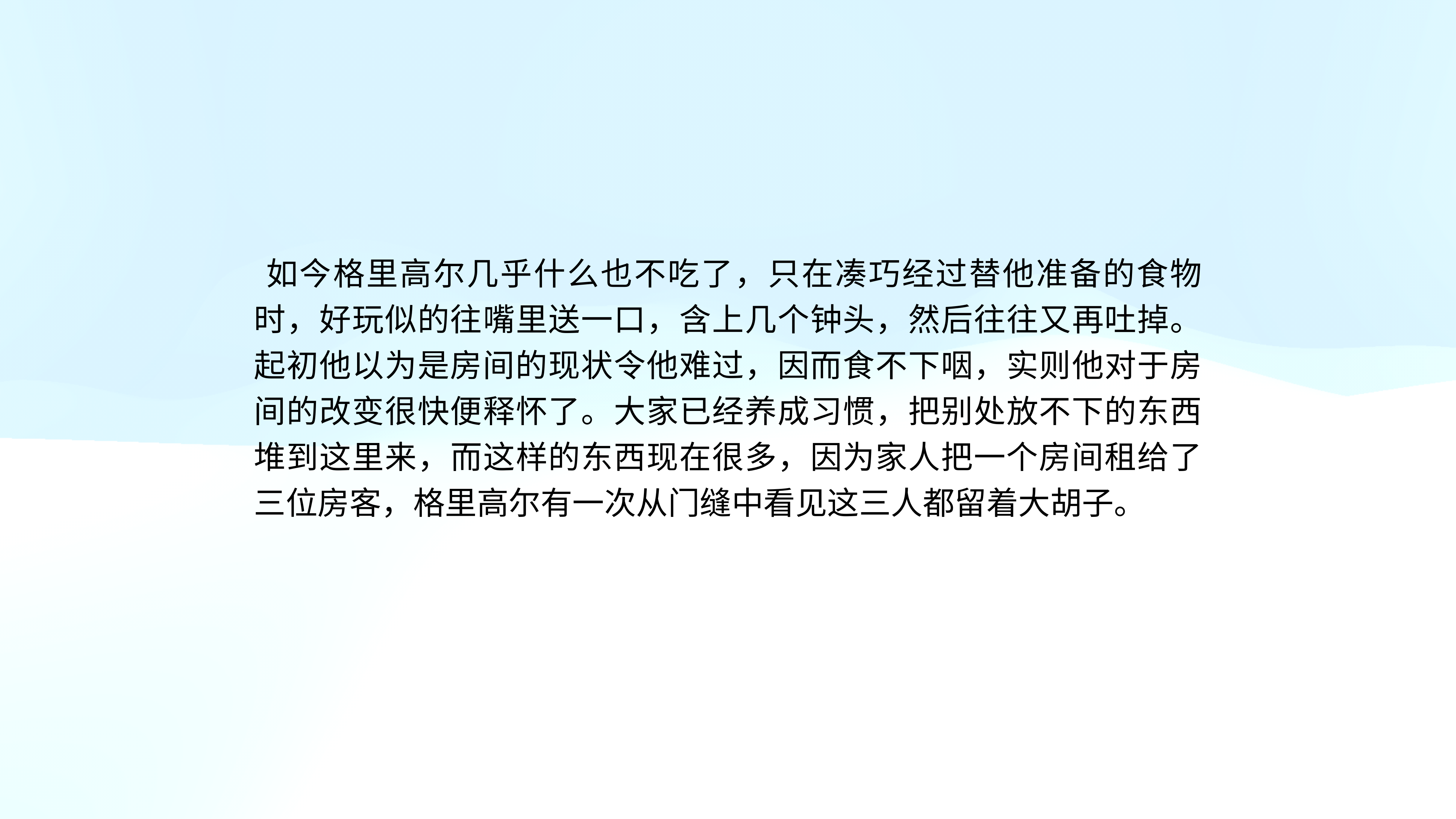

如今格里高尔几乎什么也不吃了，只在凑巧经过替他准备的食物时，好玩似的往嘴里送一口，含上几个钟头，然后往往又再吐掉。起初他以为是房间的现状令他难过，因而食不下咽，实则他对于房间的改变很快便释怀了。大家已经养成习惯，把别处放不下的东西堆到这里来，而这样的东西现在很多，因为家人把一个房间租给了三位房客，格里高尔有一次从门缝中看见这三人都留着大胡子。